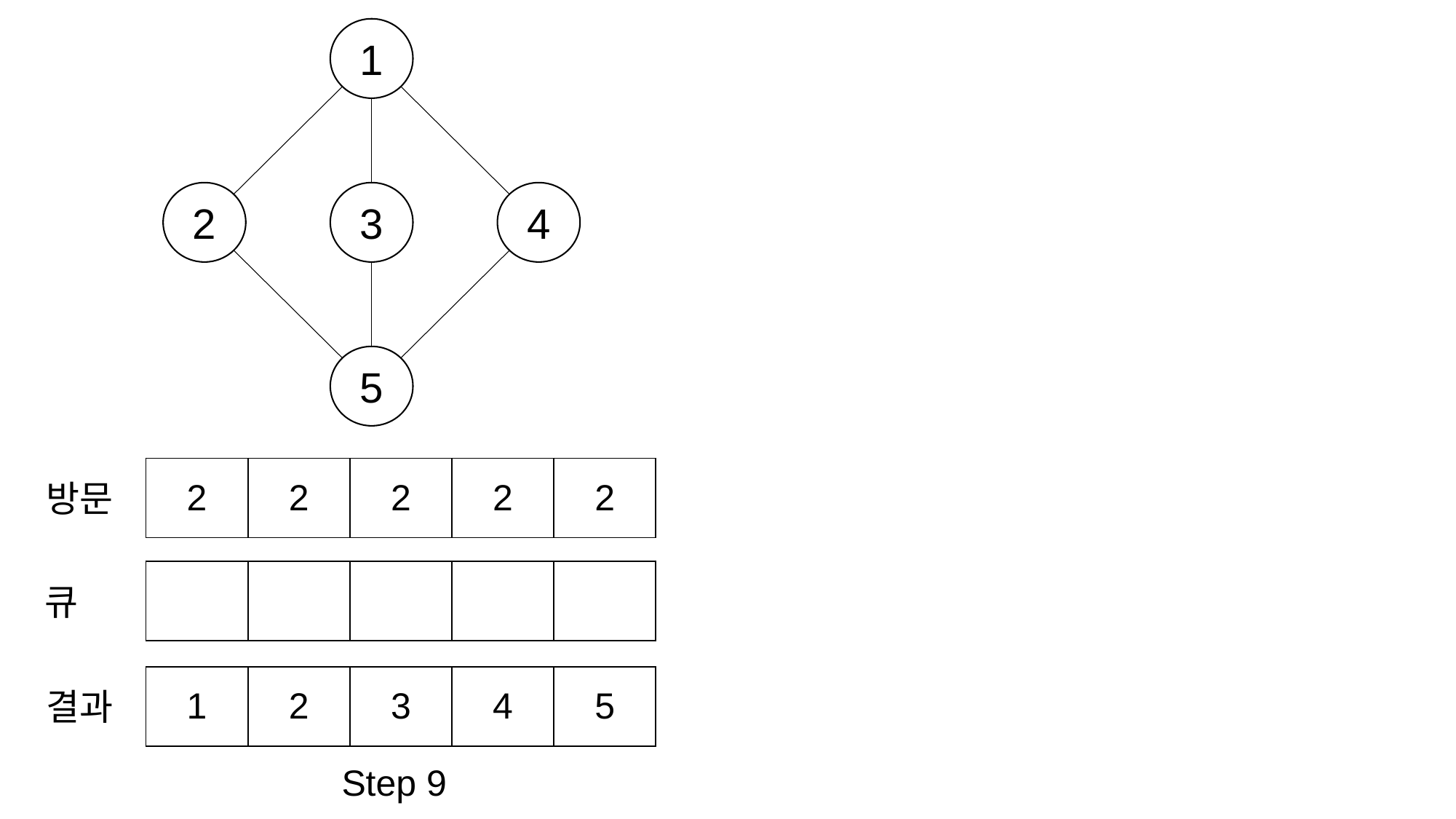

1
2
3
4
5
| 2 | 2 | 2 | 2 | 2 |
| --- | --- | --- | --- | --- |
방문
|  |  |  |  |  |
| --- | --- | --- | --- | --- |
큐
| 1 | 2 | 3 | 4 | 5 |
| --- | --- | --- | --- | --- |
결과
Step 9